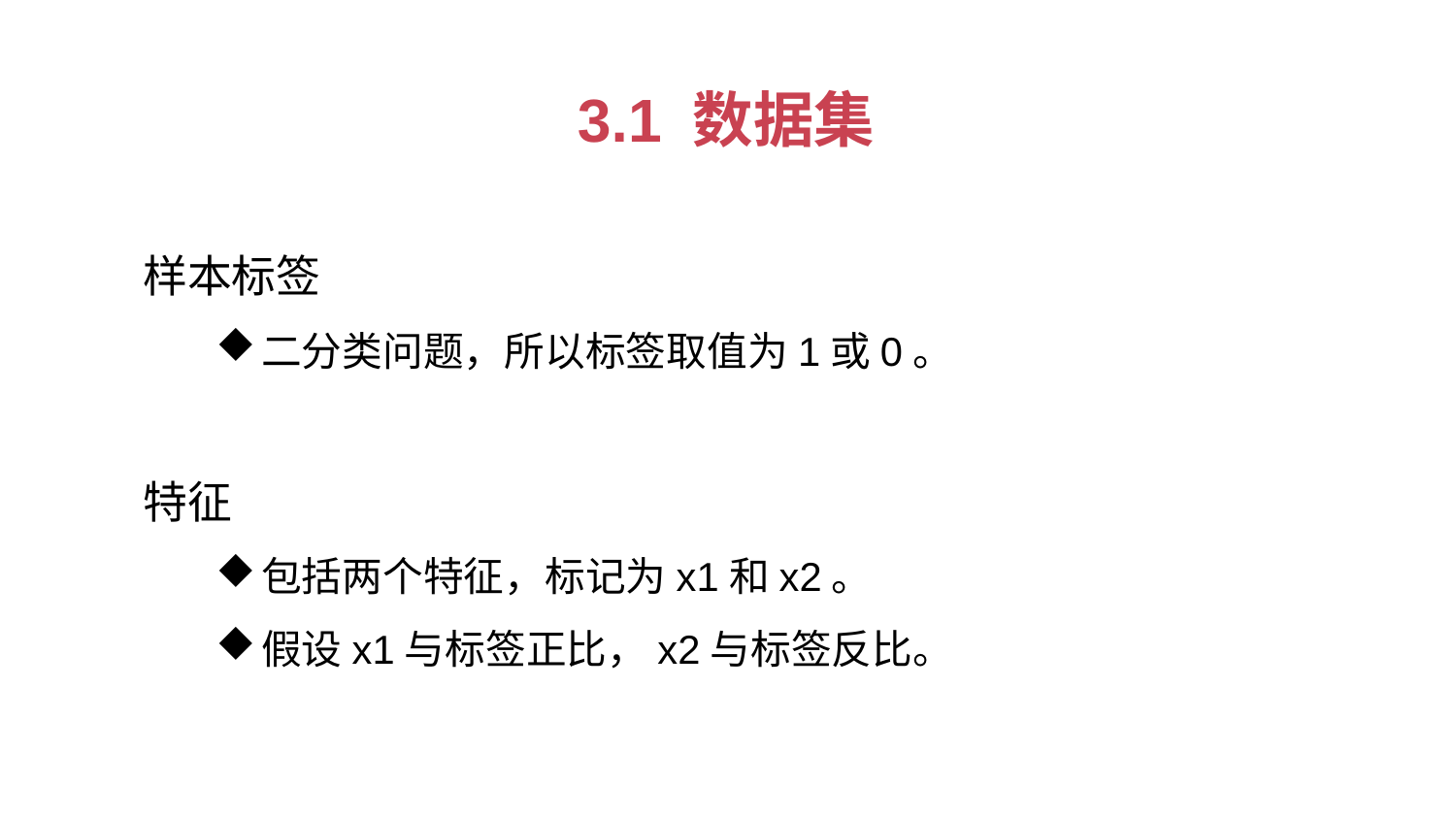

3.1 数据集
样本标签
二分类问题，所以标签取值为1或0。

特征
包括两个特征，标记为x1和x2。
假设x1与标签正比，x2与标签反比。